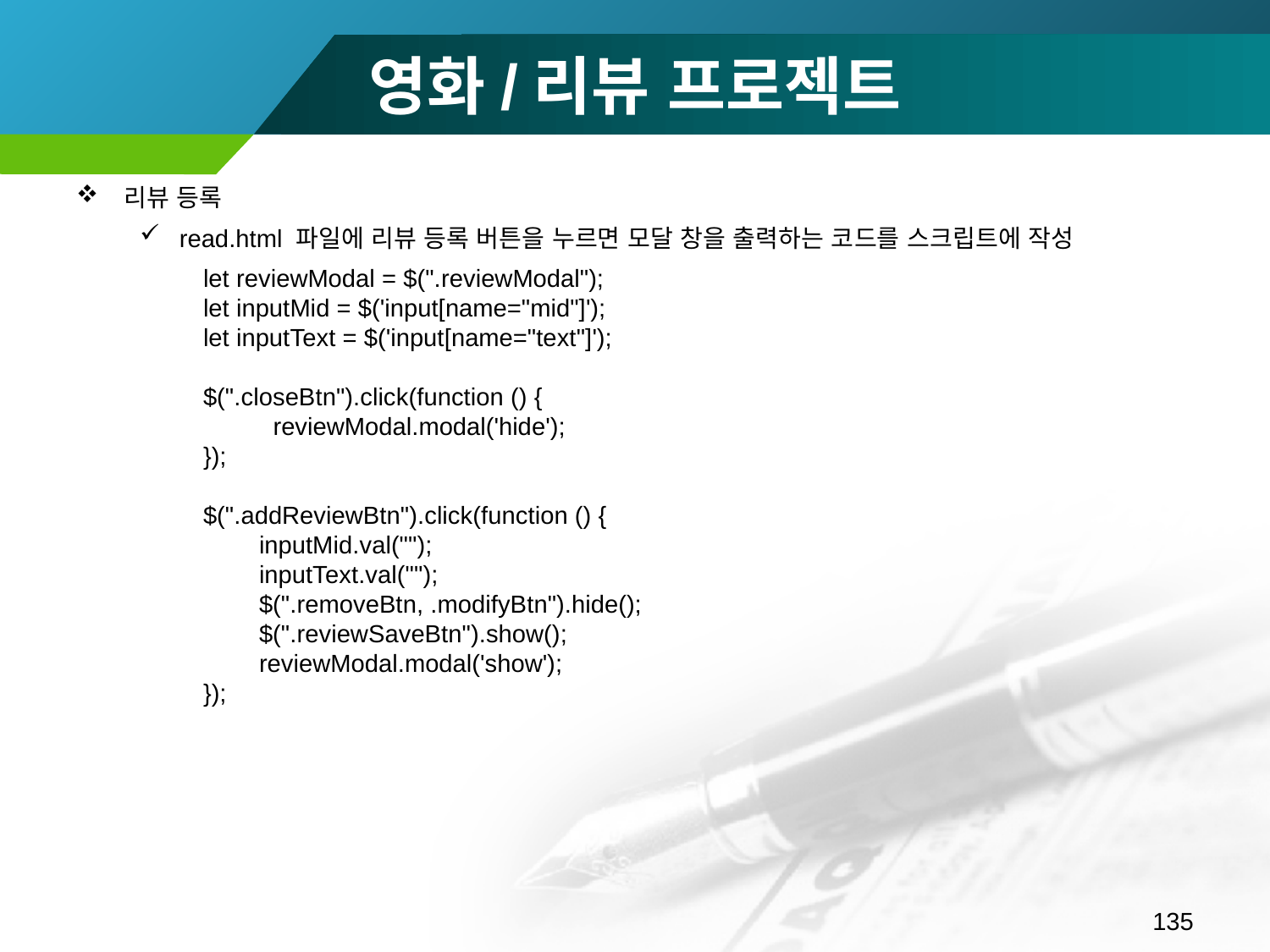

# 영화/리뷰 프로젝트
리뷰 등록
read.html 파일에 리뷰 등록 버튼을 누르면 모달 창을 출력하는 코드를 스크립트에 작성
let reviewModal = $(".reviewModal");
let inputMid = $('input[name="mid"]');
let inputText = $('input[name="text"]');

$(".closeBtn").click(function () {
          reviewModal.modal('hide');
});

$(".addReviewBtn").click(function () {
        inputMid.val("");
        inputText.val("");
        $(".removeBtn, .modifyBtn").hide();
        $(".reviewSaveBtn").show();
        reviewModal.modal('show');
});
135